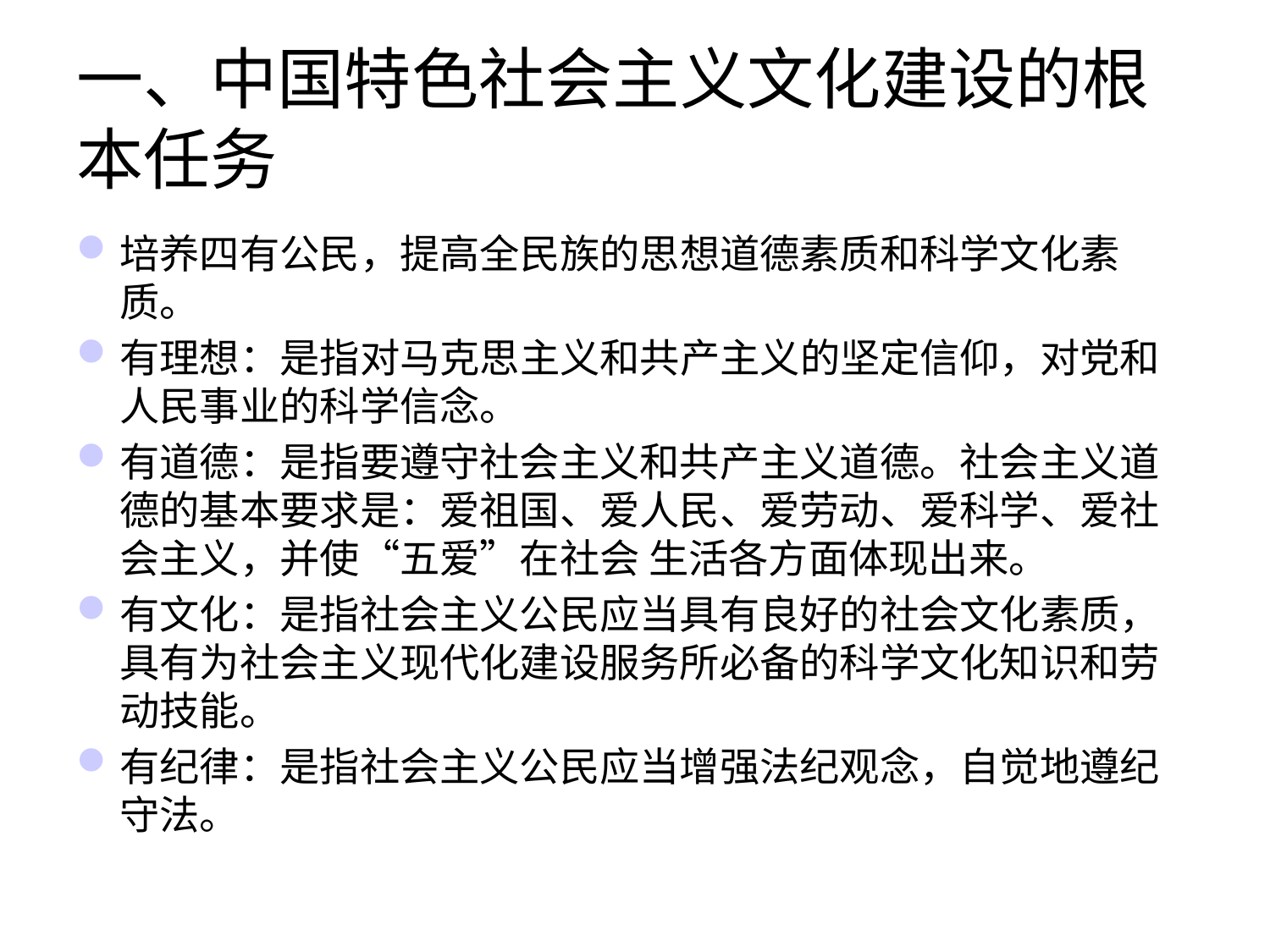

# 一、中国特色社会主义文化建设的根本任务
培养四有公民，提高全民族的思想道德素质和科学文化素质。
有理想：是指对马克思主义和共产主义的坚定信仰，对党和人民事业的科学信念。
有道德：是指要遵守社会主义和共产主义道德。社会主义道德的基本要求是：爱祖国、爱人民、爱劳动、爱科学、爱社会主义，并使“五爱”在社会 生活各方面体现出来。
有文化：是指社会主义公民应当具有良好的社会文化素质，具有为社会主义现代化建设服务所必备的科学文化知识和劳动技能。
有纪律：是指社会主义公民应当增强法纪观念，自觉地遵纪守法。